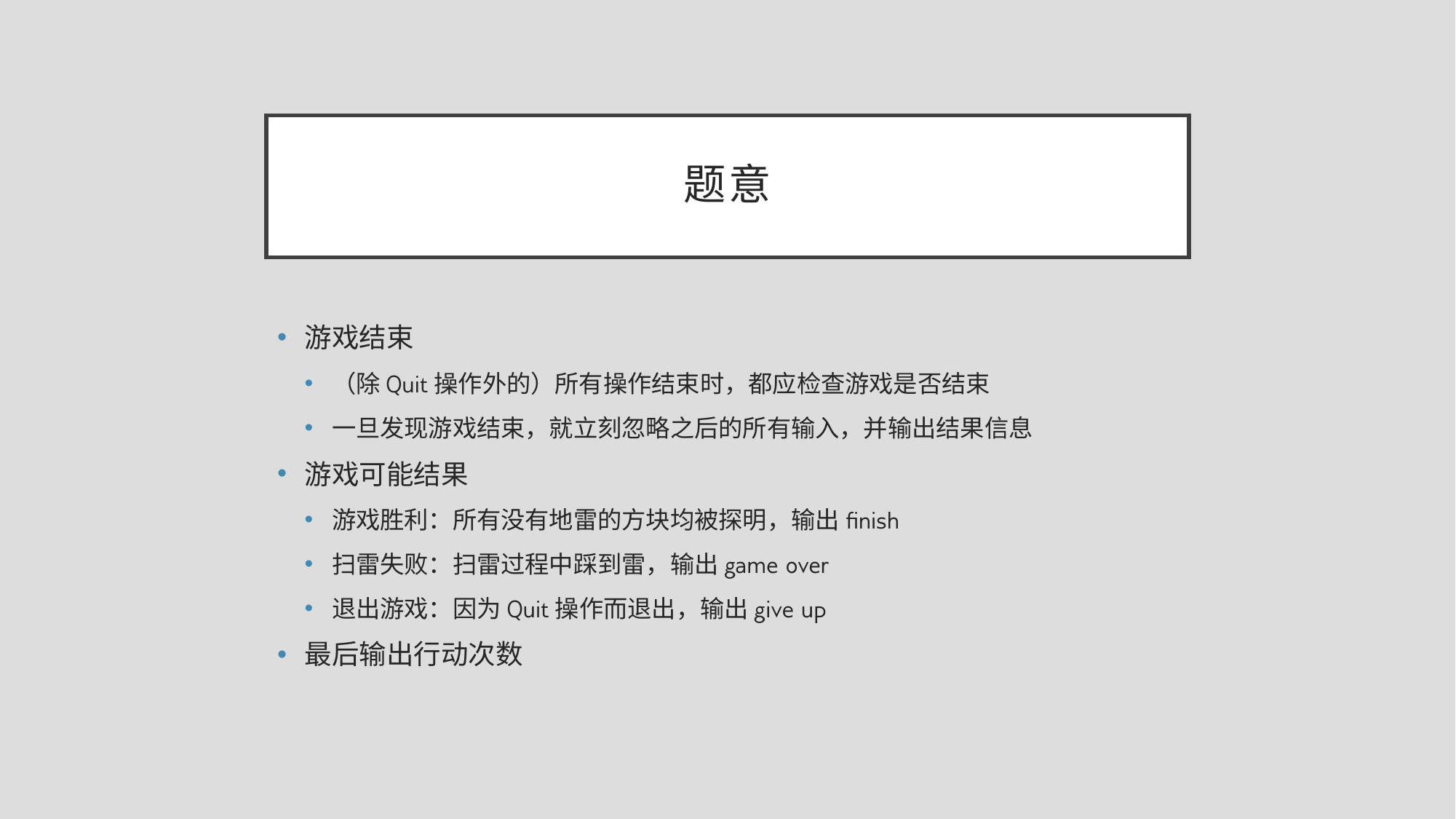

# 题意
游戏结束
（除Quit操作外的）所有操作结束时，都应检查游戏是否结束
一旦发现游戏结束，就立刻忽略之后的所有输入，并输出结果信息
游戏可能结果
游戏胜利：所有没有地雷的方块均被探明，输出finish
扫雷失败：扫雷过程中踩到雷，输出game over
退出游戏：因为Quit操作而退出，输出give up
最后输出行动次数